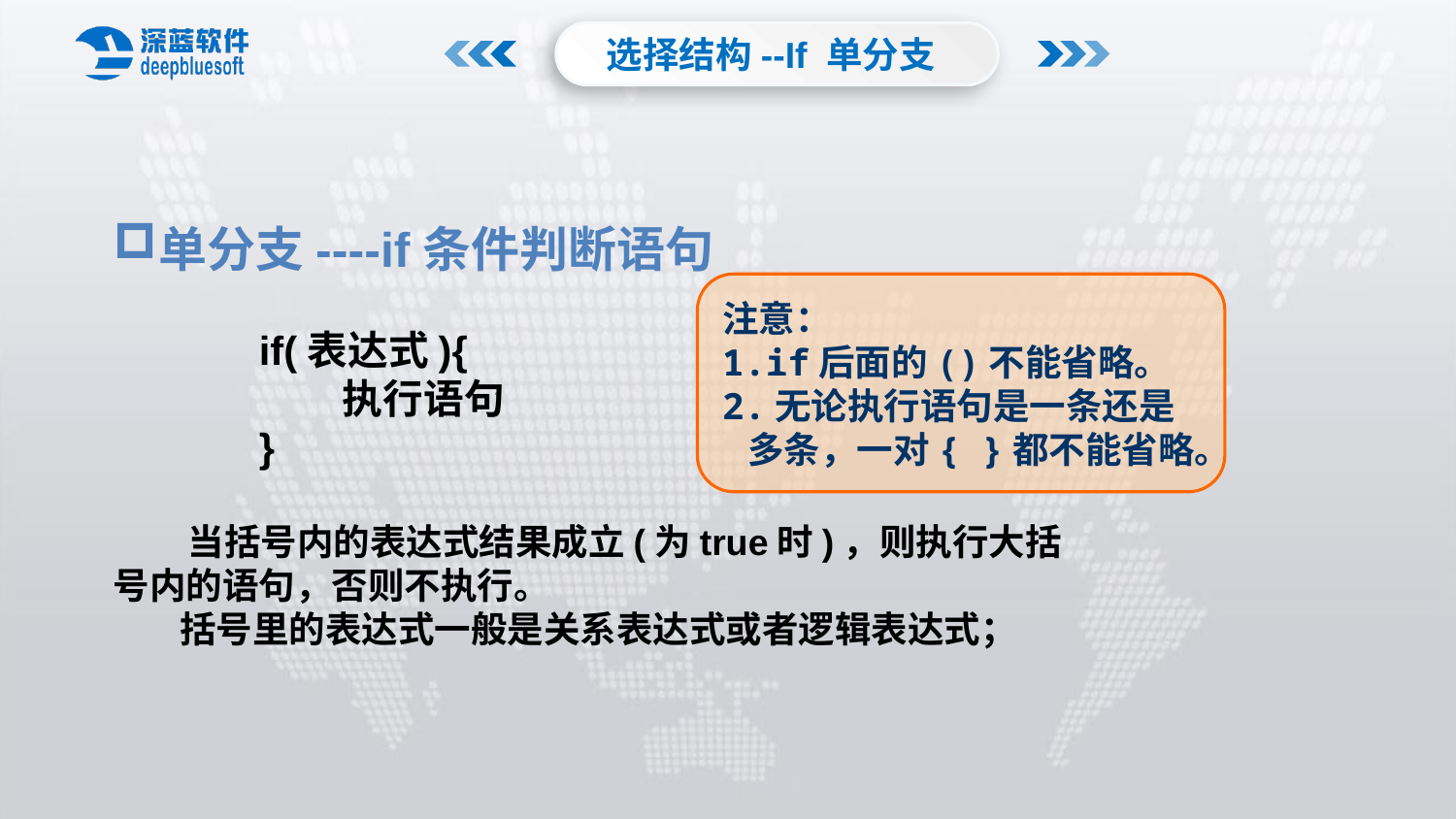

选择结构--If 单分支

单分支----if条件判断语句

	if(表达式){
	        执行语句
	}

        当括号内的表达式结果成立(为true时)，则执行大括号内的语句，否则不执行。
       括号里的表达式一般是关系表达式或者逻辑表达式；
注意：
1.if后面的()不能省略。
2.无论执行语句是一条还是
  多条，一对{ }都不能省略。